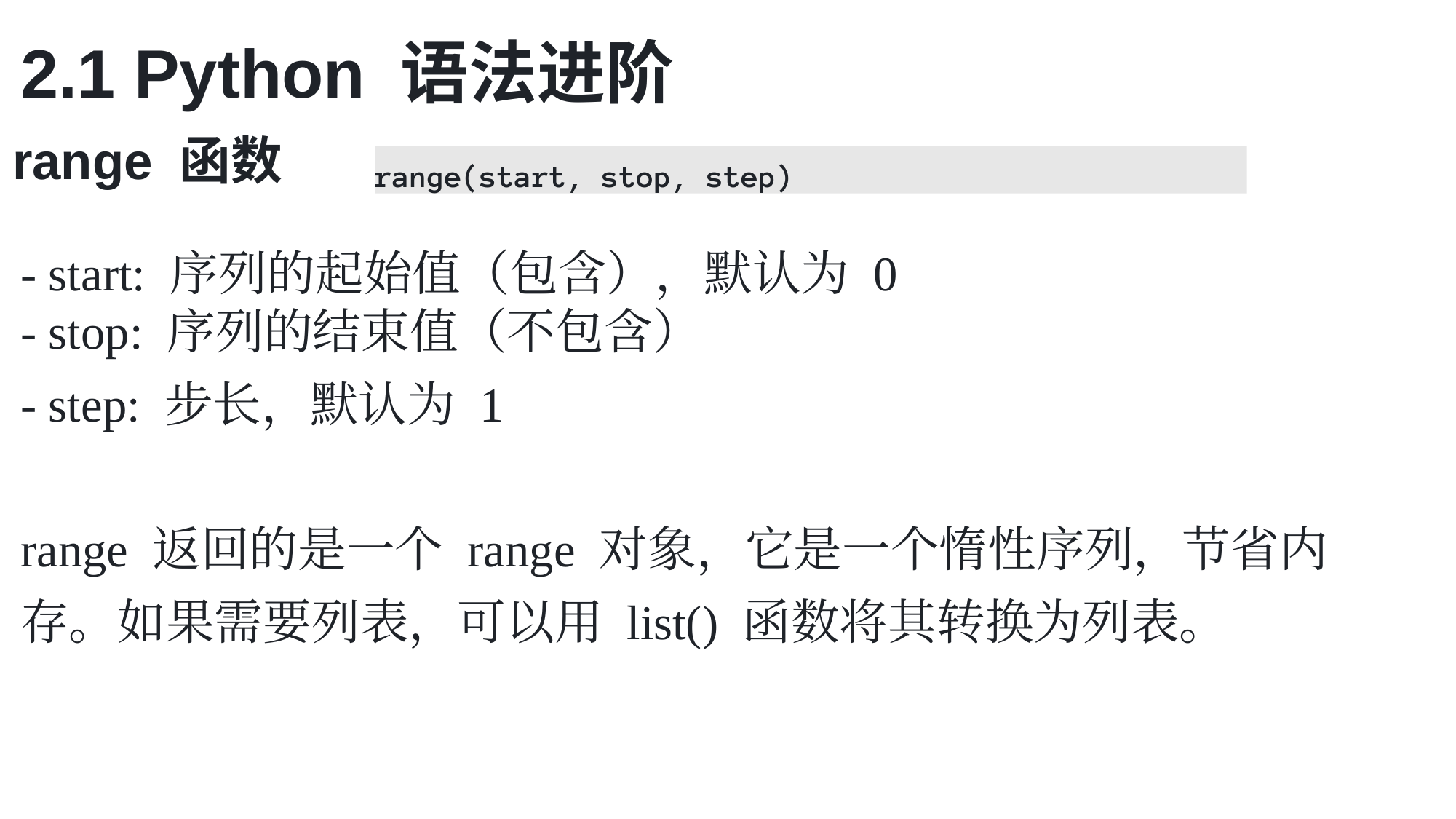

2.1 Python 语法进阶
range 函数
range(start, stop, step)
- start: 序列的起始值（包含），默认为 0
- stop: 序列的结束值（不包含）
- step: 步长，默认为 1

range 返回的是一个 range 对象，它是一个惰性序列，节省内存。如果需要列表，可以用 list() 函数将其转换为列表。